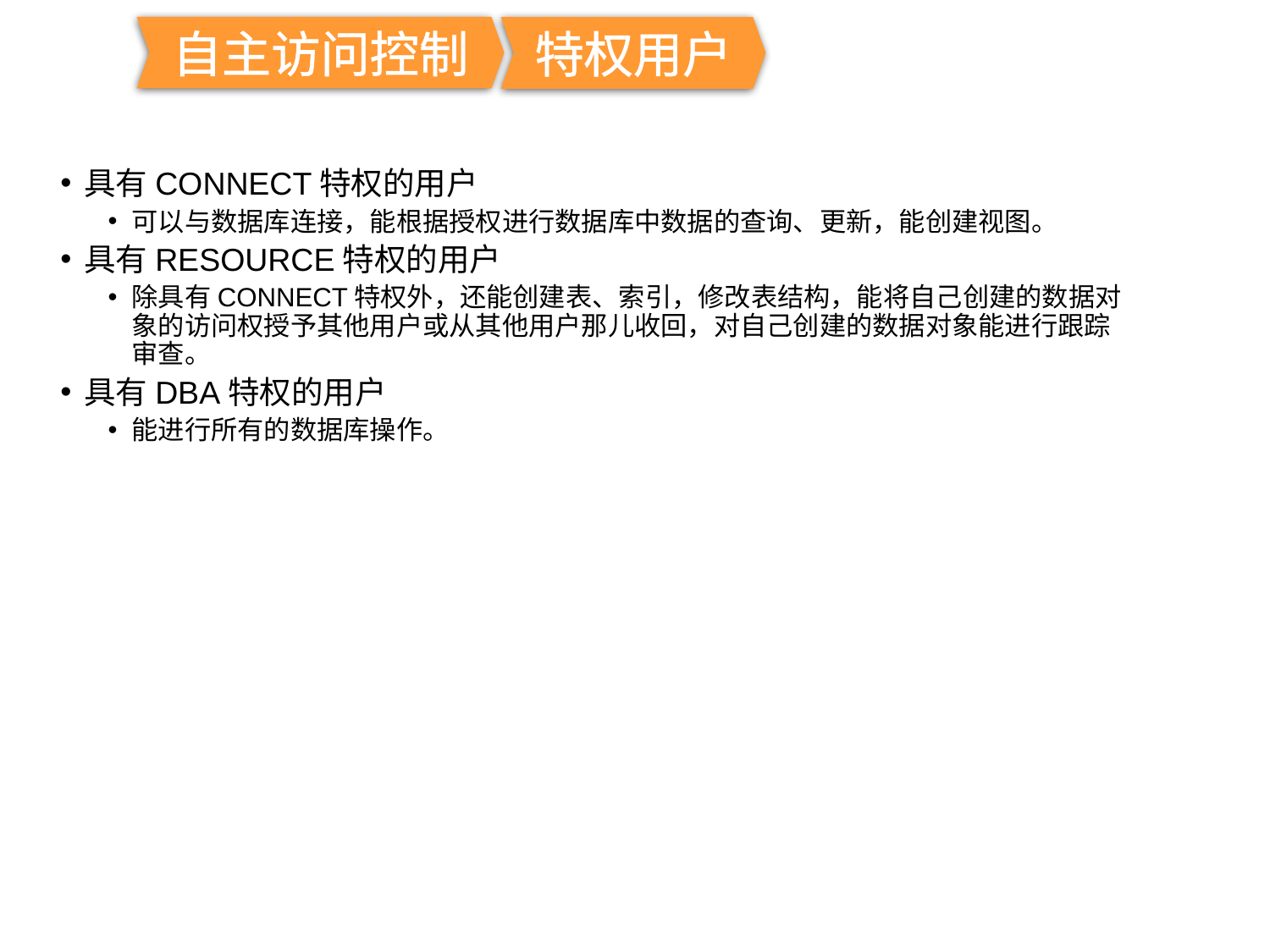

自主访问控制
特权用户

具有CONNECT特权的用户
可以与数据库连接，能根据授权进行数据库中数据的查询、更新，能创建视图。
具有RESOURCE特权的用户
除具有CONNECT特权外，还能创建表、索引，修改表结构，能将自己创建的数据对象的访问权授予其他用户或从其他用户那儿收回，对自己创建的数据对象能进行跟踪审查。
具有DBA特权的用户
能进行所有的数据库操作。